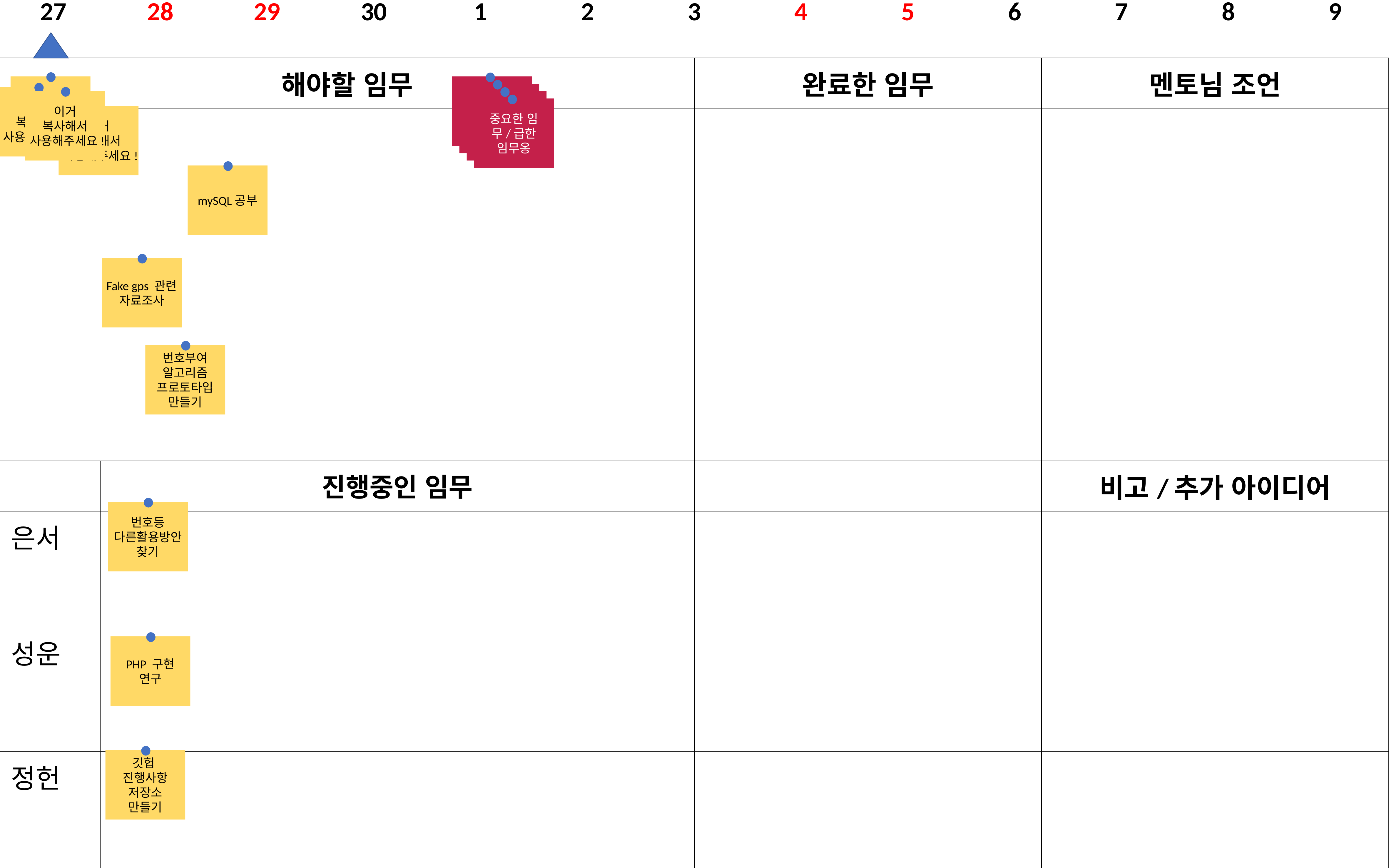

| 27 | 28 | 29 | 30 | 1 | 2 | 3 | 4 | 5 | 6 | 7 | 8 | 9 |
| --- | --- | --- | --- | --- | --- | --- | --- | --- | --- | --- | --- | --- |

| 해야할 임무 |  | 완료한 임무 | 멘토님 조언 |
| --- | --- | --- | --- |
|  |  |  |  |
|  | 진행중인 임무 |  | 비고/추가 아이디어 |
| 은서 |  |  |  |
| 성운 |  |  |  |
| 정헌 |  |  |  |

이거 복사해서 사용해주세요!

중요한 임무/급한 임무옹

중요한 임무/급한 임무옹

이거 복사해서 사용해주세요!

이거 복사해서 사용해주세요!

중요한 임무/급한 임무옹

중요한 임무/급한 임무옹

이거 복사해서 사용해주세요!

mySQL공부

Fake gps 관련 자료조사

번호부여 알고리즘 프로토타입 만들기

번호등 다른활용방안 찾기

PHP 구현 연구

깃헙  진행사항 저장소 만들기